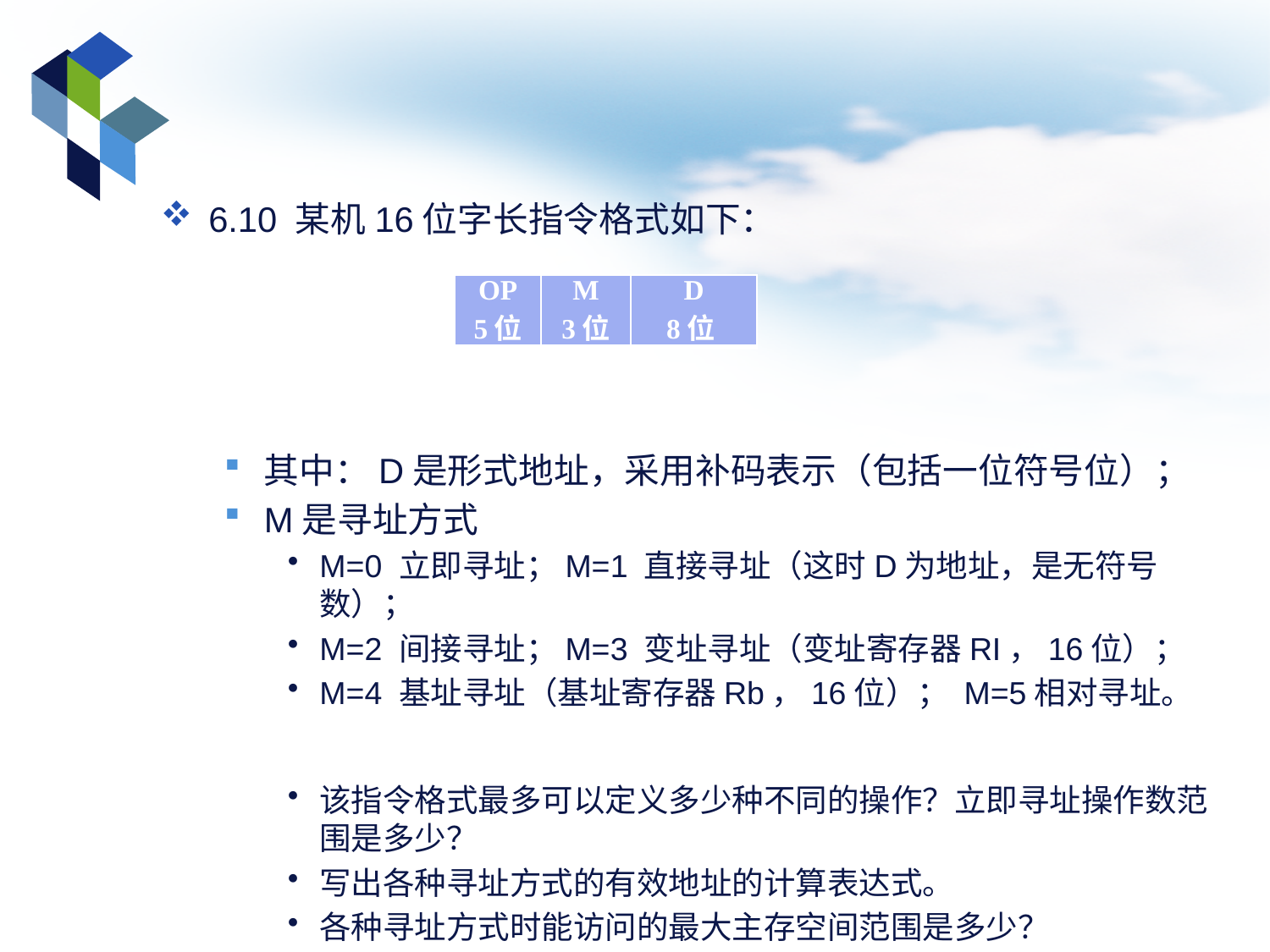

#
6.10 某机16位字长指令格式如下：

其中：D是形式地址，采用补码表示（包括一位符号位）；
M是寻址方式
M=0 立即寻址；M=1 直接寻址（这时D为地址，是无符号数）；
M=2 间接寻址；M=3 变址寻址（变址寄存器RI，16位）；
M=4 基址寻址（基址寄存器Rb，16位）； M=5相对寻址。

该指令格式最多可以定义多少种不同的操作？立即寻址操作数范围是多少？
写出各种寻址方式的有效地址的计算表达式。
各种寻址方式时能访问的最大主存空间范围是多少？

| OP 5位 | M 3位 | D 8位 |
| --- | --- | --- |